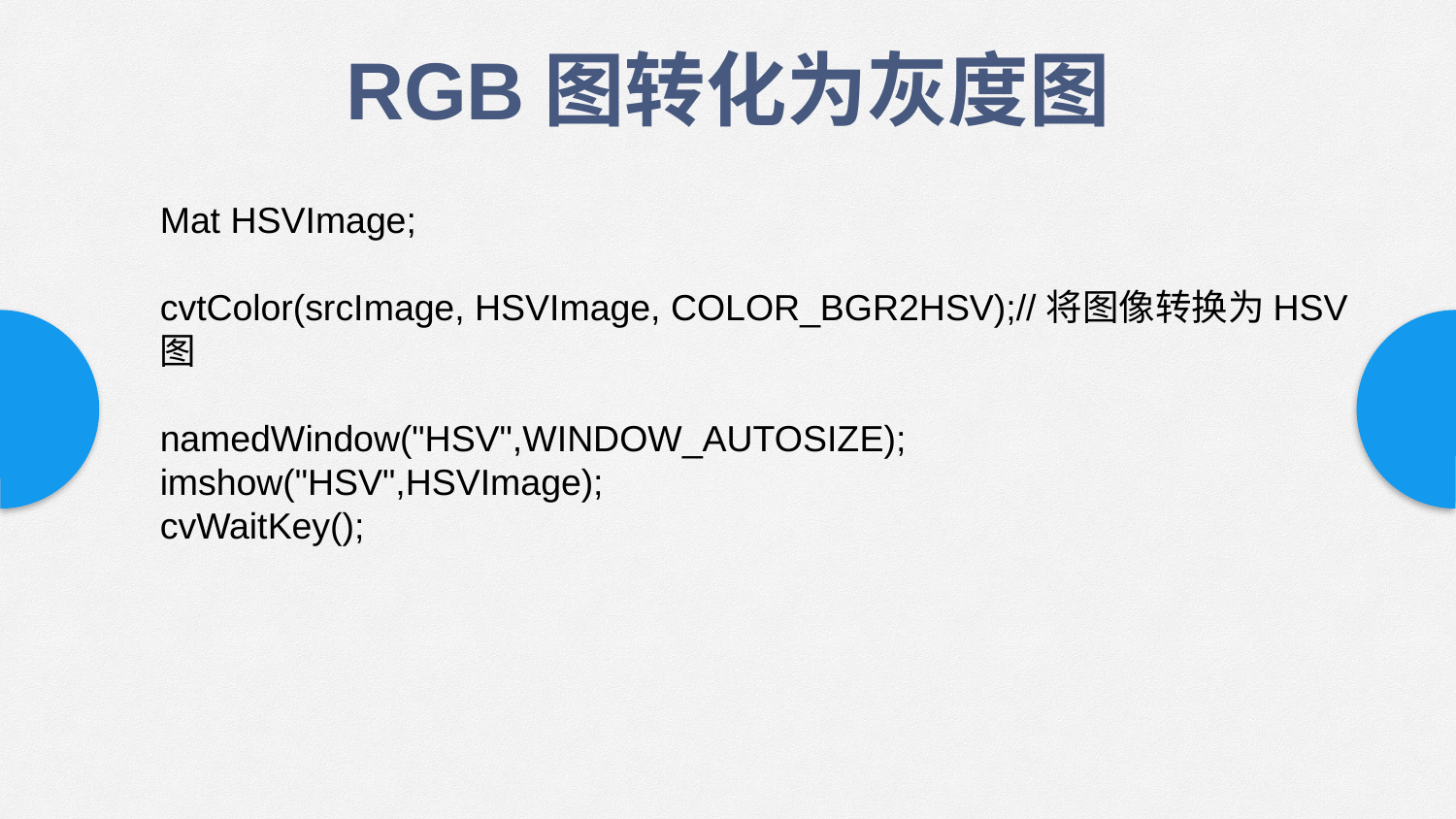

RGB图转化为灰度图
Mat HSVImage;

cvtColor(srcImage, HSVImage, COLOR_BGR2HSV);//将图像转换为HSV图

namedWindow("HSV",WINDOW_AUTOSIZE);
imshow("HSV",HSVImage);
cvWaitKey();